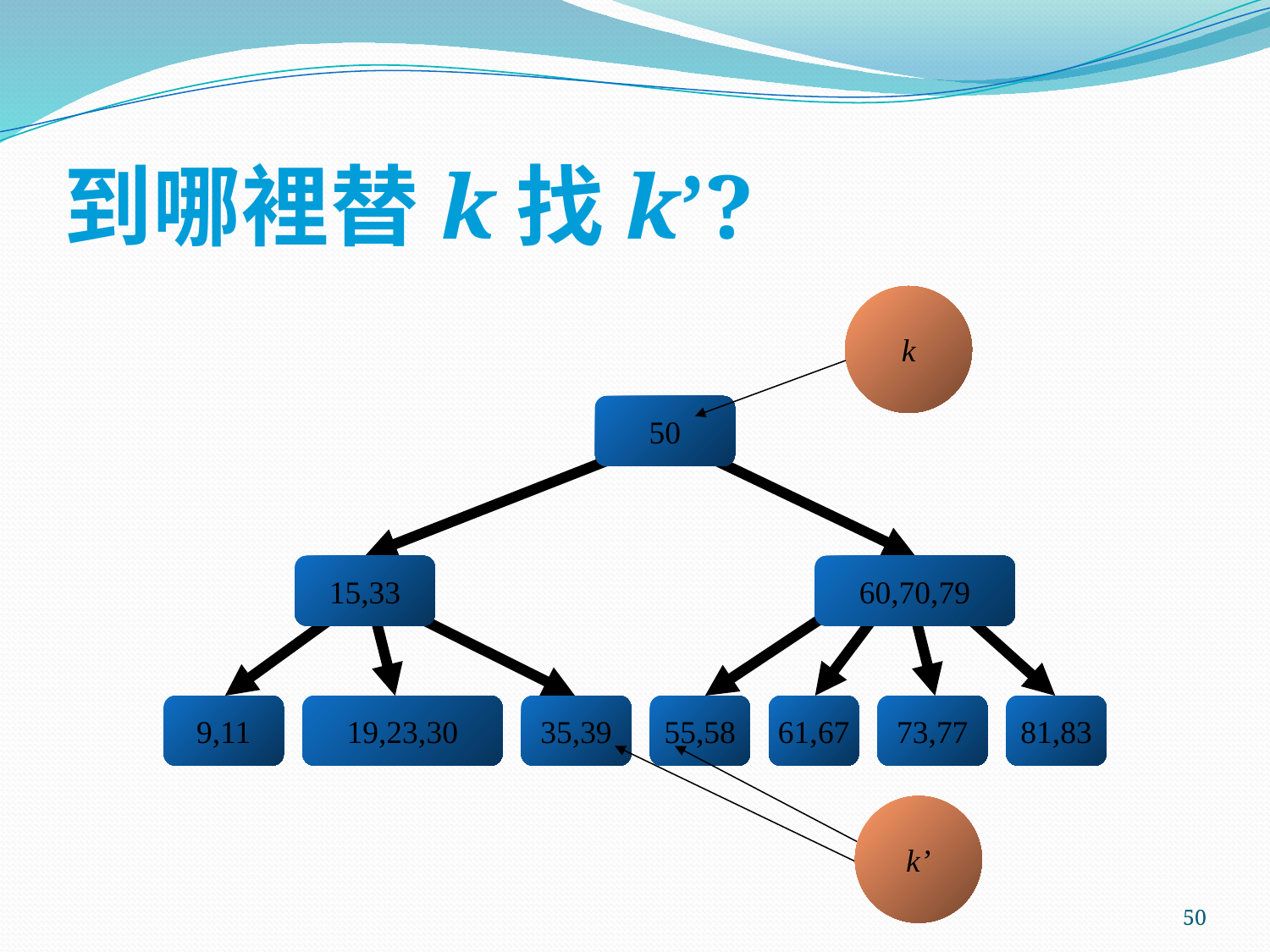

# 到哪裡替k找k’?
k

50

15,33
60,70,79

9,11
19,23,30
35,39
55,58
61,67
73,77
81,83

k’
50